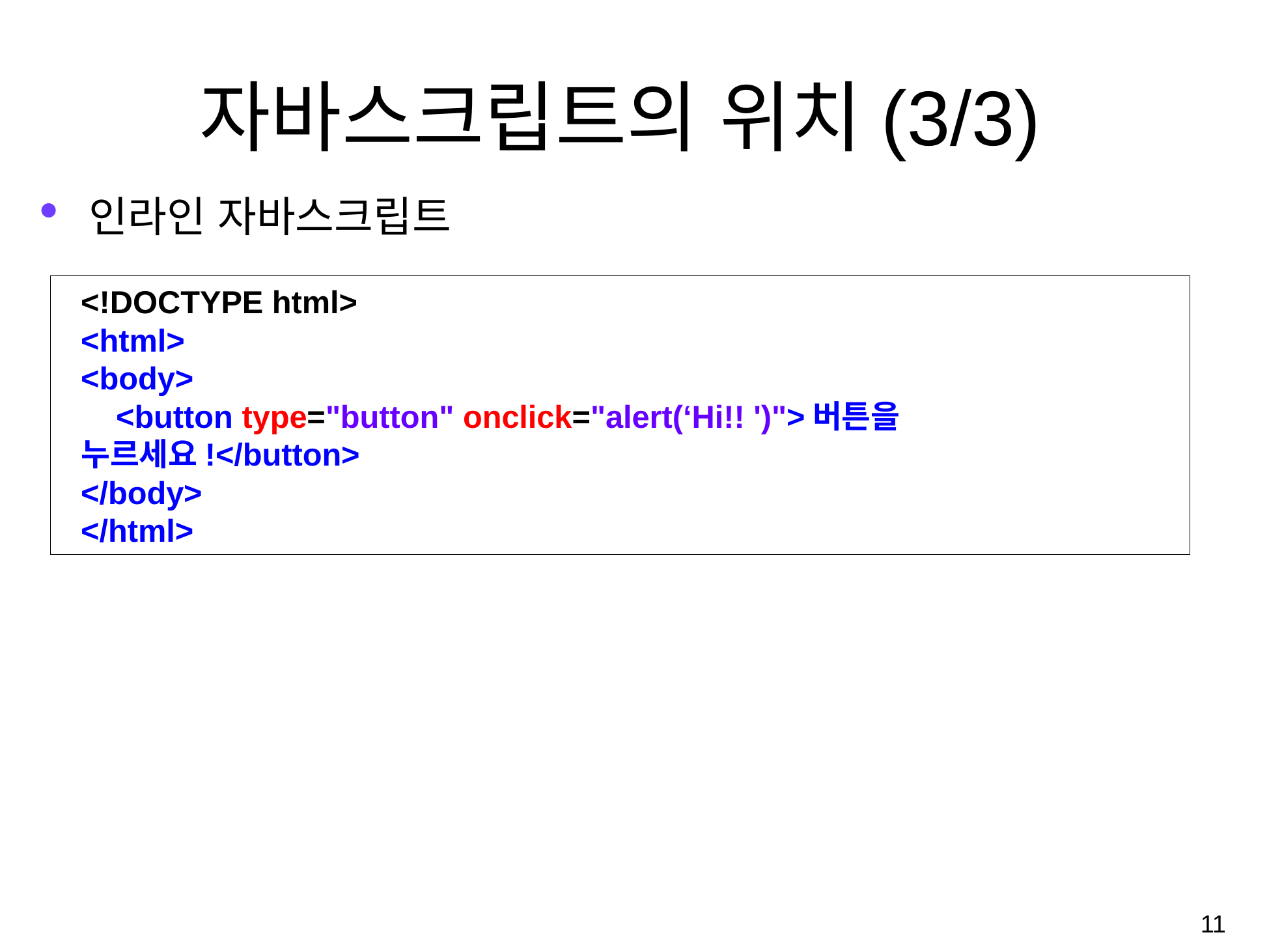

# 자바스크립트의 위치(3/3)
인라인 자바스크립트

<!DOCTYPE html>
<html>
<body>
    <button type="button" onclick="alert(‘Hi!! ')">버튼을 누르세요!</button>
</body>
</html>
11